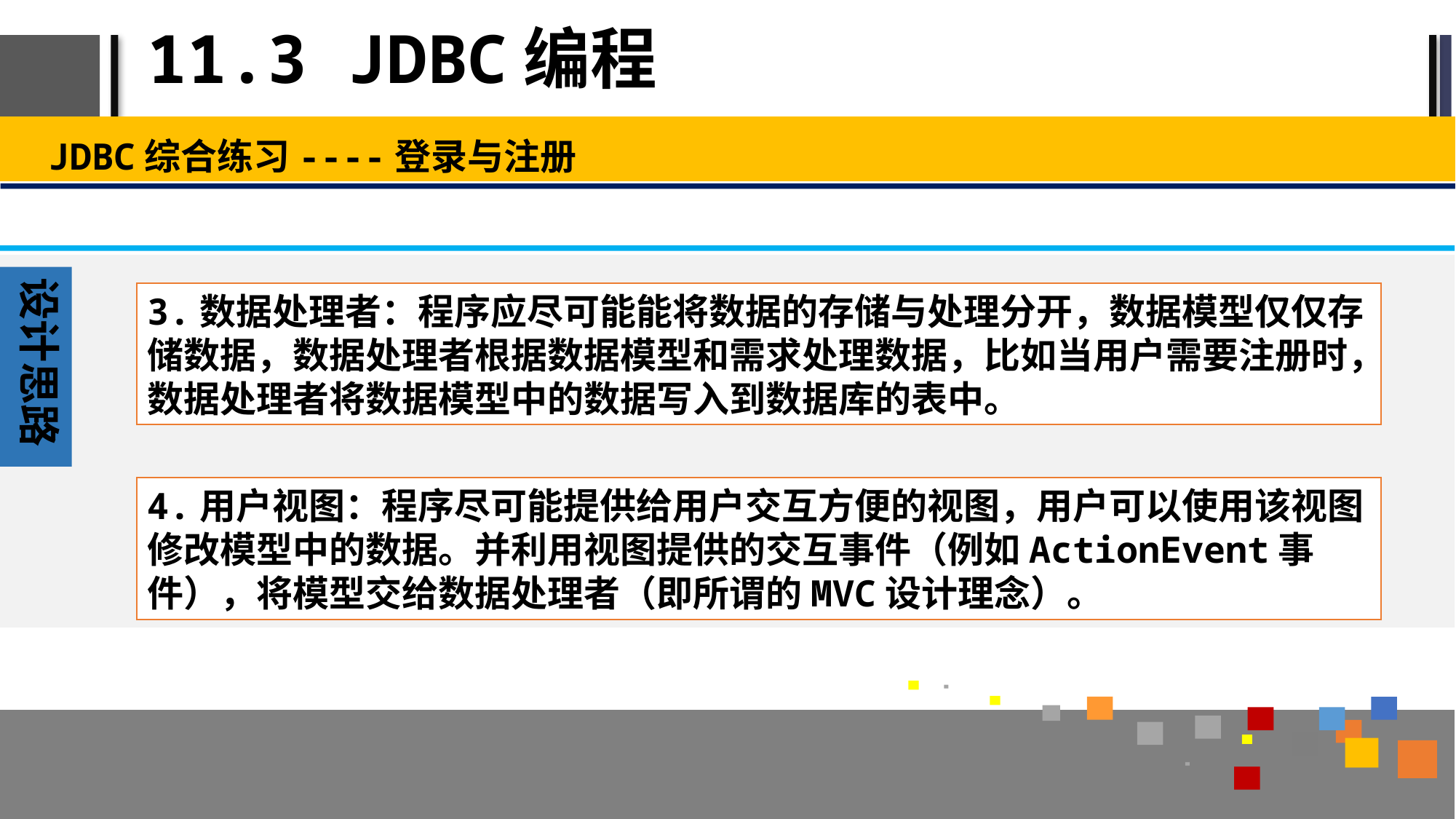

# 11.3 JDBC编程

JDBC综合练习----登录与注册

设计思路
3.数据处理者：程序应尽可能能将数据的存储与处理分开，数据模型仅仅存储数据，数据处理者根据数据模型和需求处理数据，比如当用户需要注册时，数据处理者将数据模型中的数据写入到数据库的表中。

4.用户视图：程序尽可能提供给用户交互方便的视图，用户可以使用该视图修改模型中的数据。并利用视图提供的交互事件（例如ActionEvent事件），将模型交给数据处理者（即所谓的MVC设计理念）。